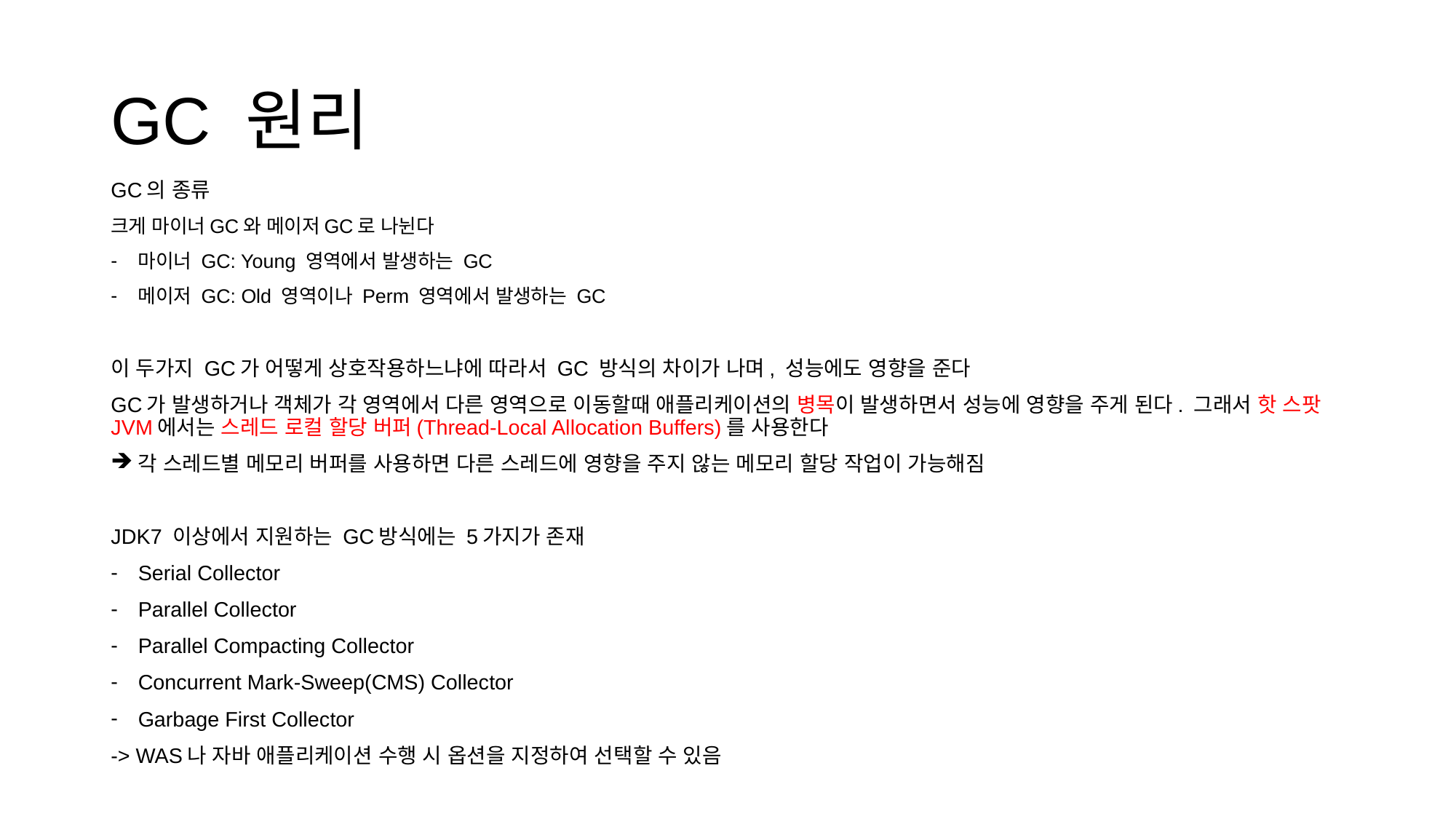

# GC 원리
GC의 종류
크게 마이너GC와 메이저GC로 나뉜다
마이너 GC: Young 영역에서 발생하는 GC
메이저 GC: Old 영역이나 Perm 영역에서 발생하는 GC

이 두가지 GC가 어떻게 상호작용하느냐에 따라서 GC 방식의 차이가 나며, 성능에도 영향을 준다
GC가 발생하거나 객체가 각 영역에서 다른 영역으로 이동할때 애플리케이션의 병목이 발생하면서 성능에 영향을 주게 된다. 그래서 핫 스팟 JVM에서는 스레드 로컬 할당 버퍼(Thread-Local Allocation Buffers)를 사용한다
각 스레드별 메모리 버퍼를 사용하면 다른 스레드에 영향을 주지 않는 메모리 할당 작업이 가능해짐

JDK7 이상에서 지원하는 GC방식에는 5가지가 존재
Serial Collector
Parallel Collector
Parallel Compacting Collector
Concurrent Mark-Sweep(CMS) Collector
Garbage First Collector
-> WAS나 자바 애플리케이션 수행 시 옵션을 지정하여 선택할 수 있음